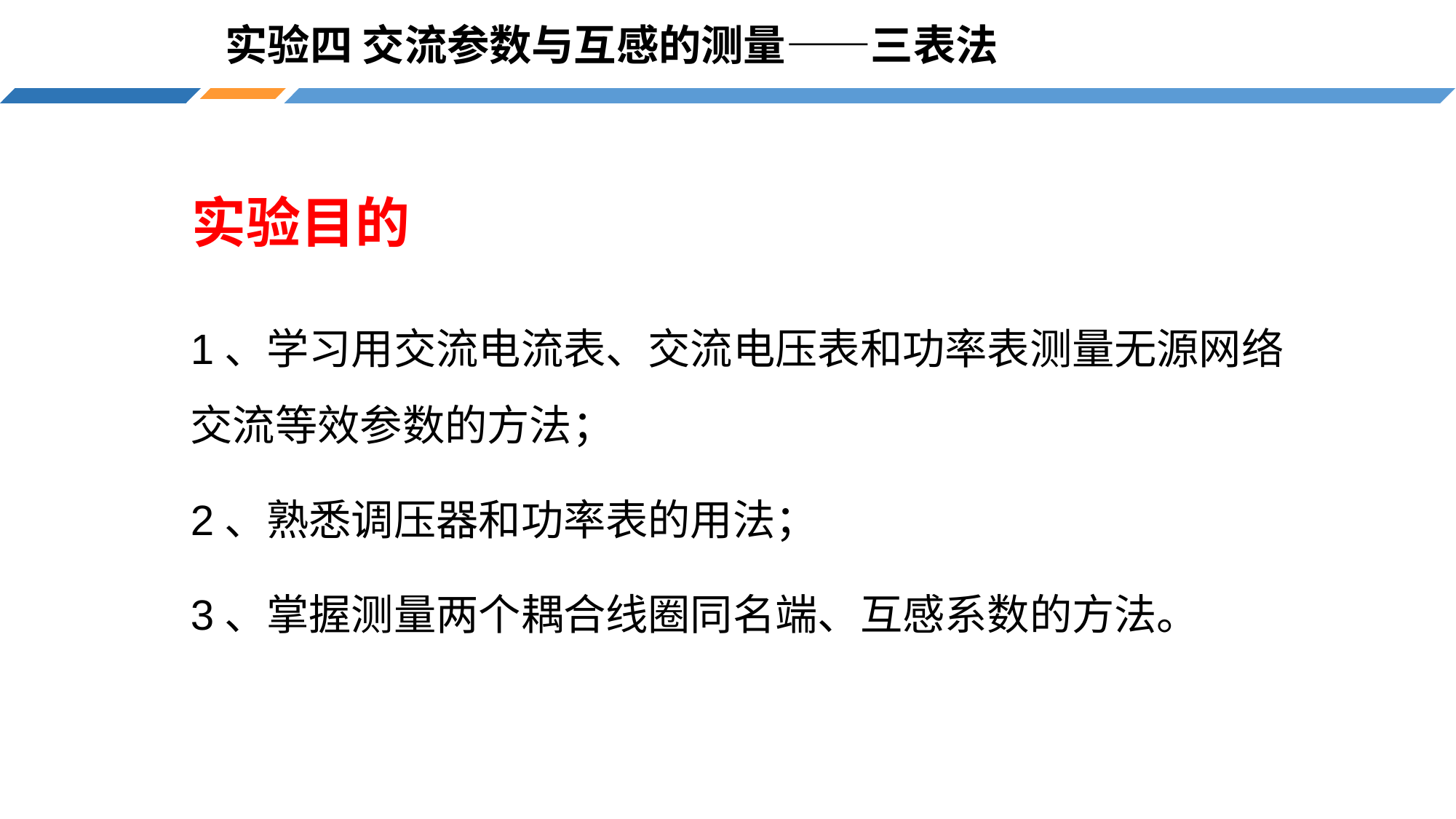

# 实验四 交流参数与互感的测量——三表法
实验目的
1、学习用交流电流表、交流电压表和功率表测量无源网络交流等效参数的方法；
2、熟悉调压器和功率表的用法；
3、掌握测量两个耦合线圈同名端、互感系数的方法。